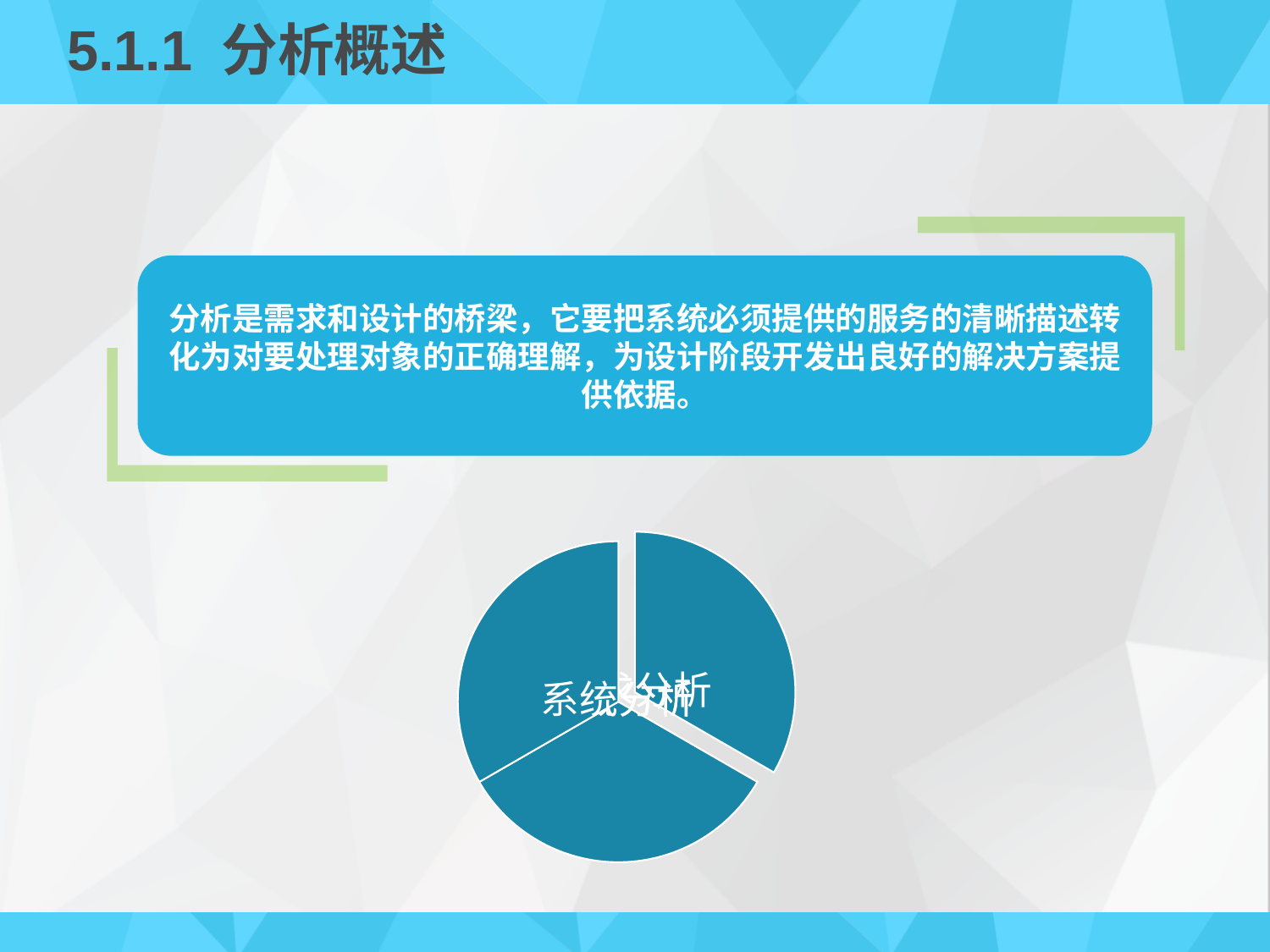

# 5.1.1 分析概述

分析是需求和设计的桥梁，它要把系统必须提供的服务的清晰描述转
化为对要处理对象的正确理解，为设计阶段开发出良好的解决方案提
供依据。

需求分析
领域分析
系统分析